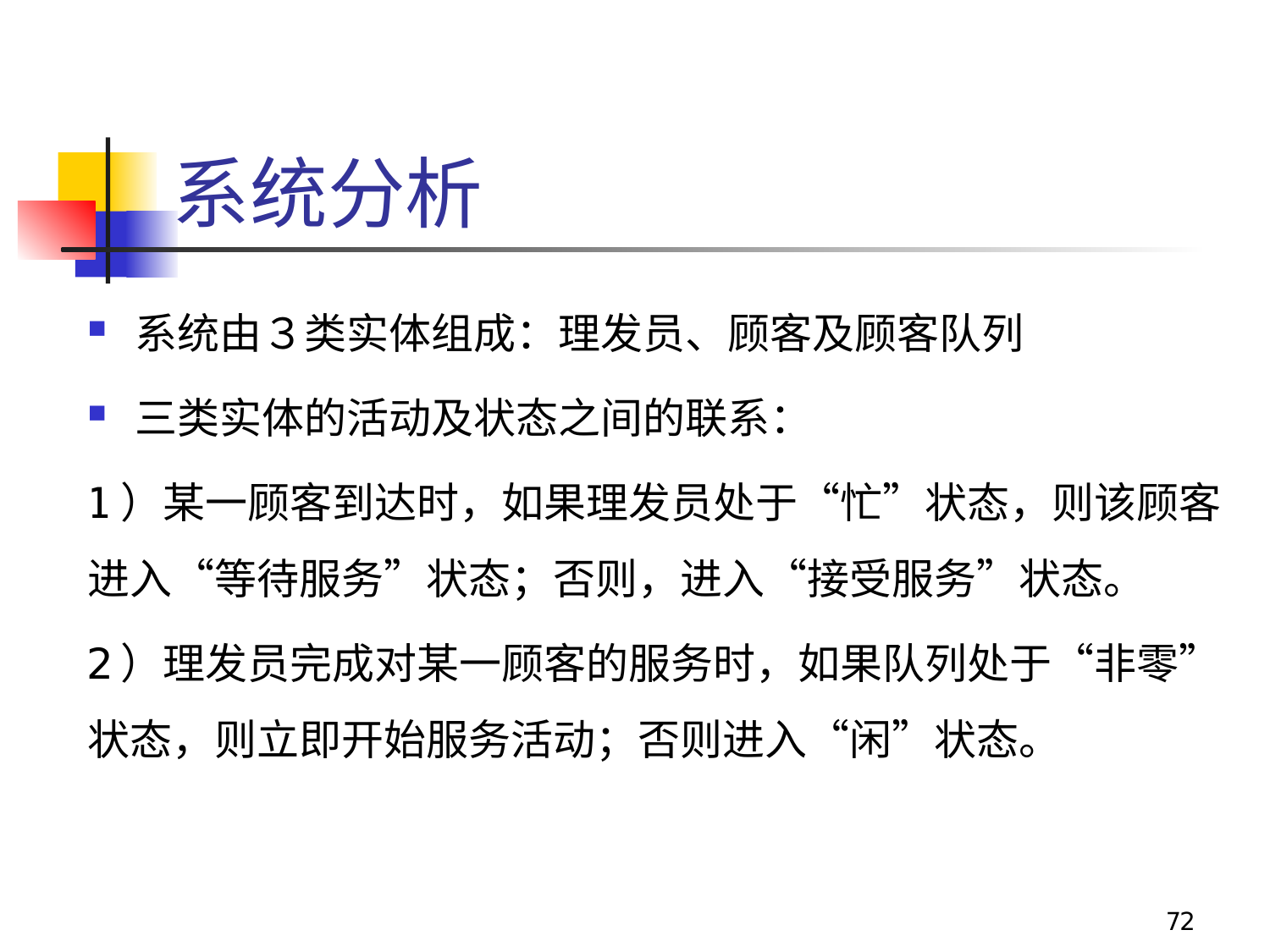

# 系统分析
系统由３类实体组成：理发员、顾客及顾客队列
三类实体的活动及状态之间的联系：
1）某一顾客到达时，如果理发员处于“忙”状态，则该顾客进入“等待服务”状态；否则，进入“接受服务”状态。
2）理发员完成对某一顾客的服务时，如果队列处于“非零”状态，则立即开始服务活动；否则进入“闲”状态。

72